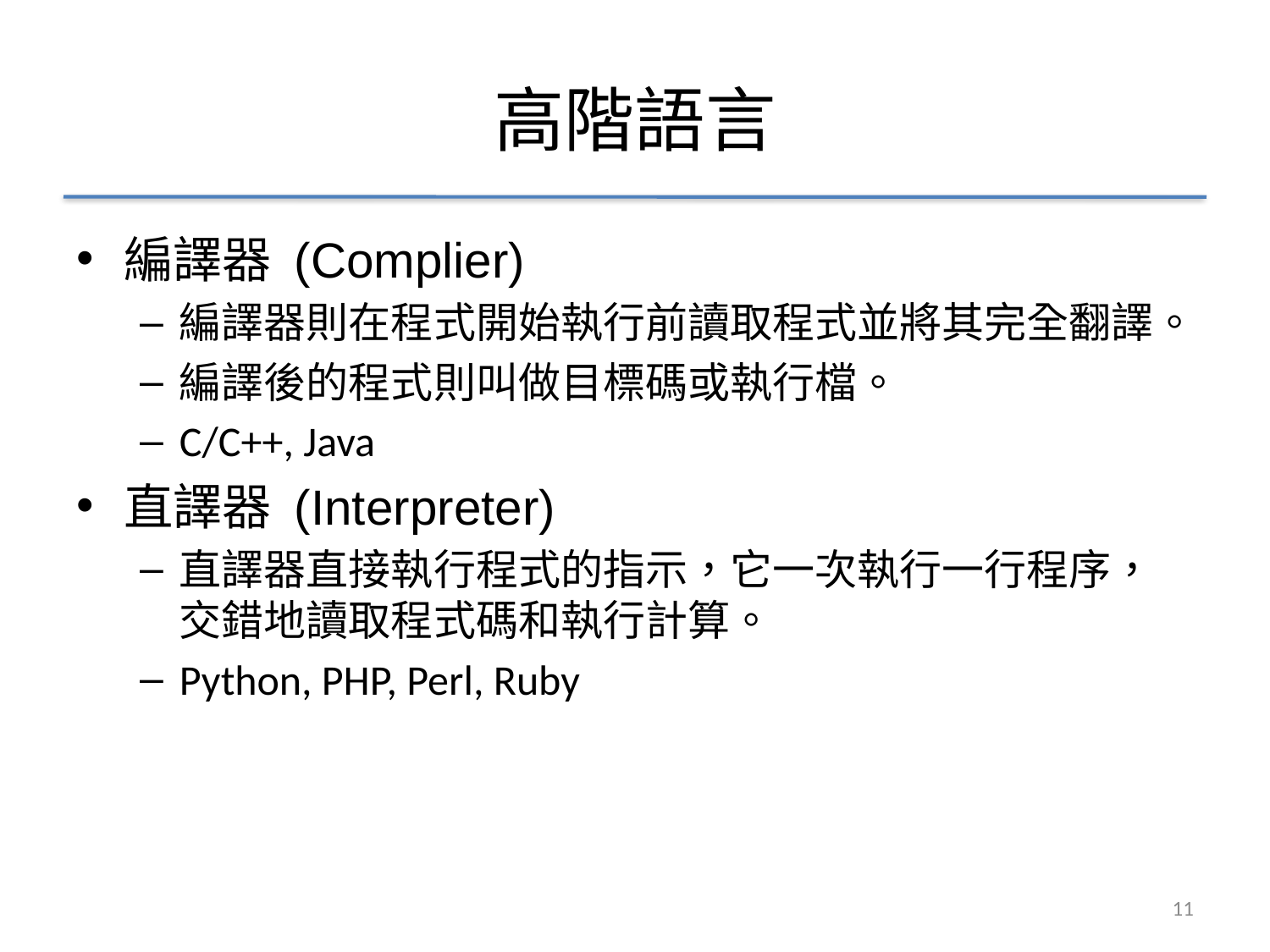

# 高階語言
編譯器 (Complier)
編譯器則在程式開始執行前讀取程式並將其完全翻譯。
編譯後的程式則叫做目標碼或執行檔。
C/C++, Java
直譯器 (Interpreter)
直譯器直接執行程式的指示，它一次執行一行程序，交錯地讀取程式碼和執行計算。
Python, PHP, Perl, Ruby

11